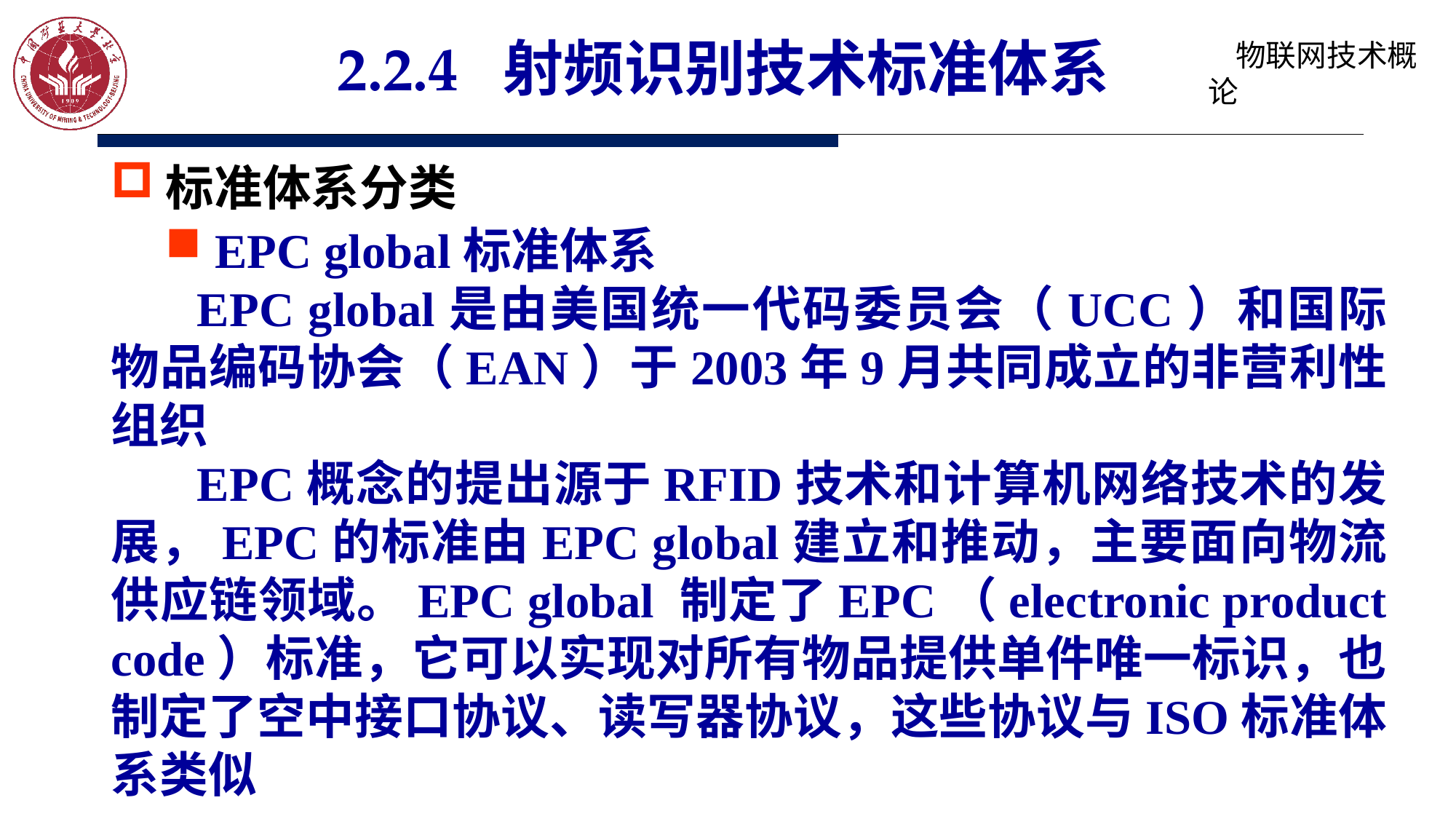

# 2.2.4  射频识别技术标准体系
标准体系分类
 EPC global标准体系
EPC global是由美国统一代码委员会（UCC）和国际物品编码协会（EAN）于2003年9月共同成立的非营利性组织
EPC概念的提出源于RFID技术和计算机网络技术的发展，EPC的标准由EPC global建立和推动，主要面向物流供应链领域。EPC global 制定了EPC（electronic product code）标准，它可以实现对所有物品提供单件唯一标识，也制定了空中接口协议、读写器协议，这些协议与ISO标准体系类似